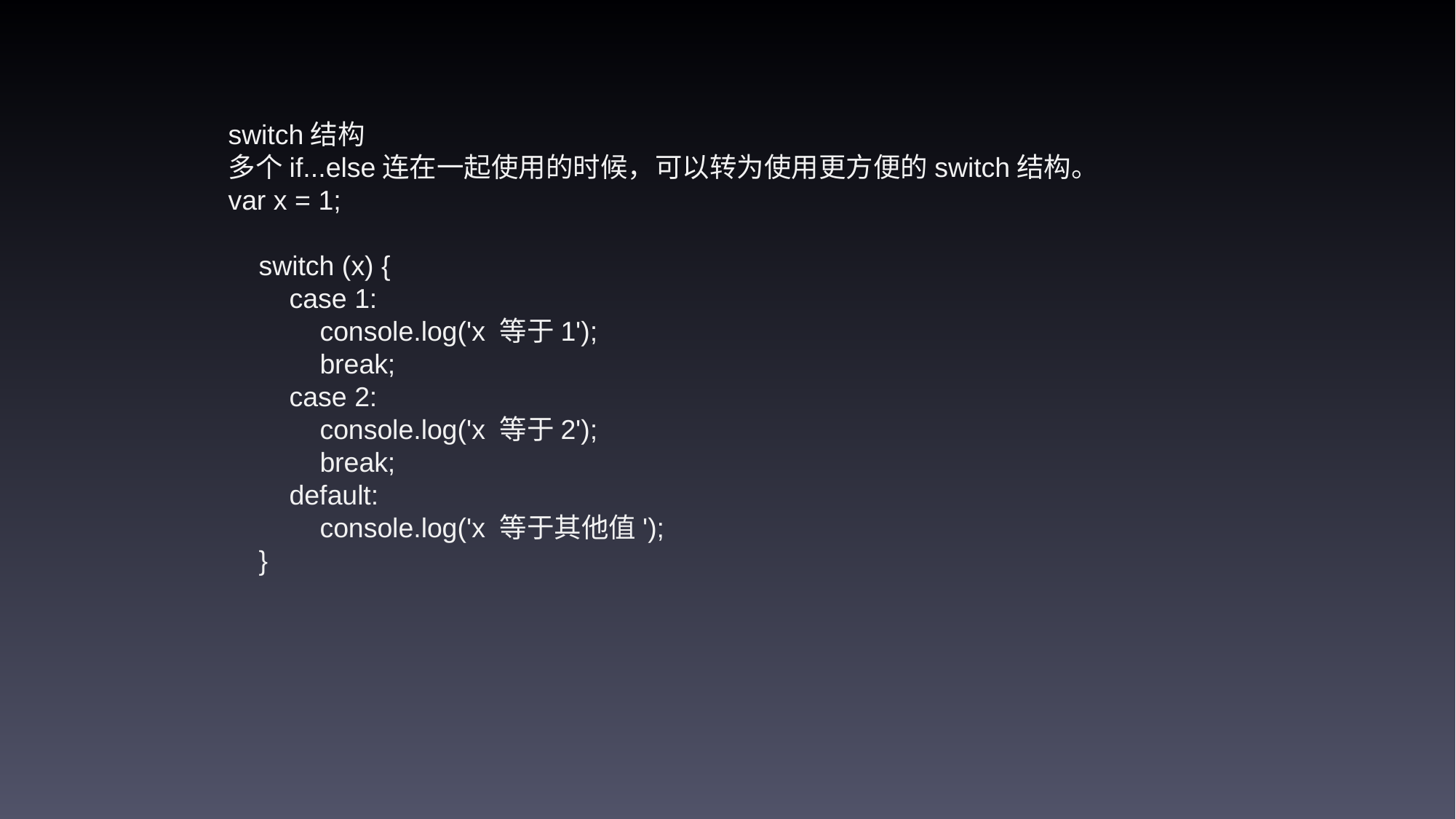

switch结构
多个if...else连在一起使用的时候，可以转为使用更方便的switch结构。
var x = 1;

    switch (x) {
        case 1:
            console.log('x 等于1');
            break;
        case 2:
            console.log('x 等于2');
            break;
        default:
            console.log('x 等于其他值');
    }